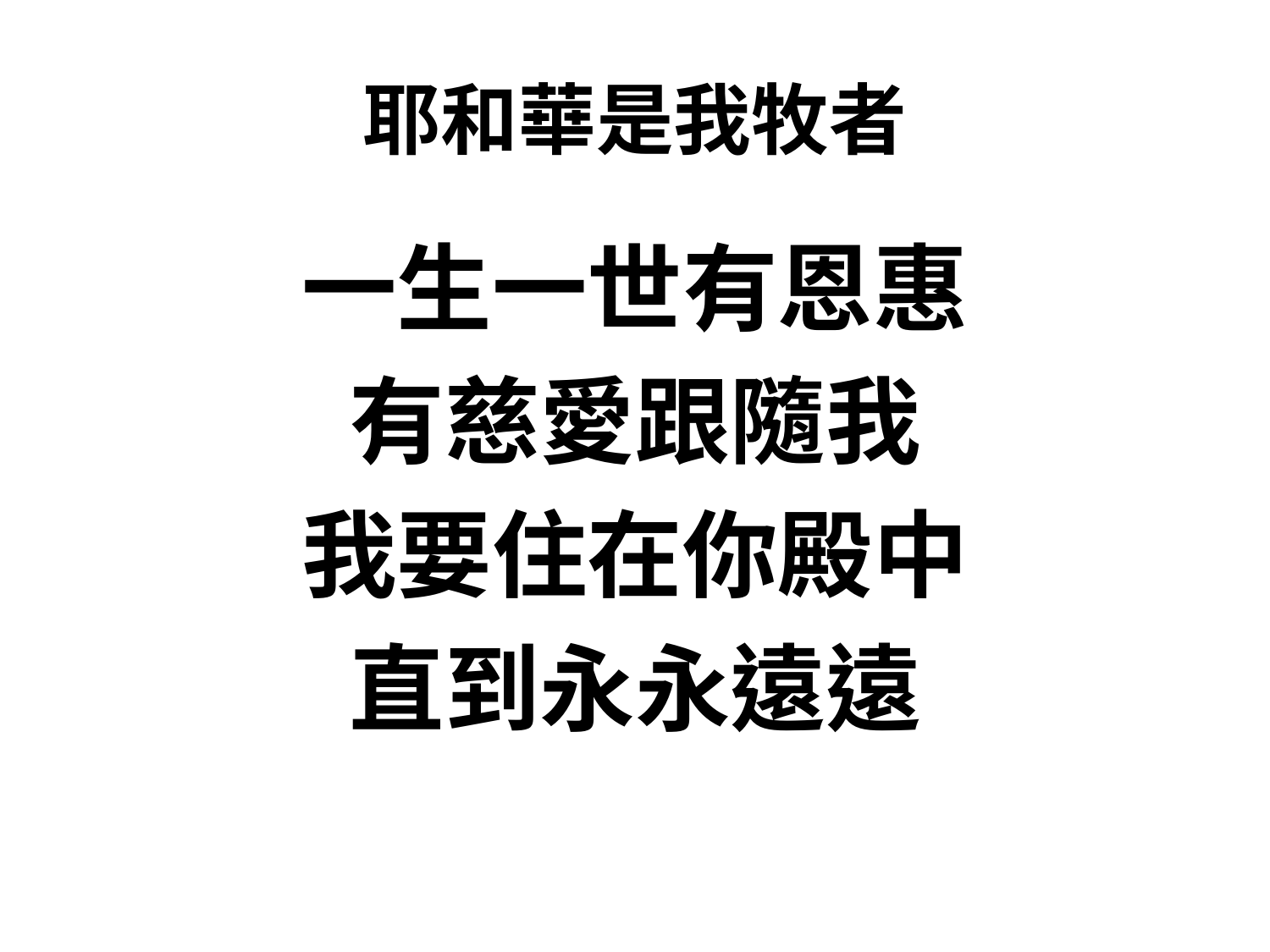

# 耶和華是我牧者
一生一世有恩惠
有慈愛跟隨我
我要住在你殿中
直到永永遠遠